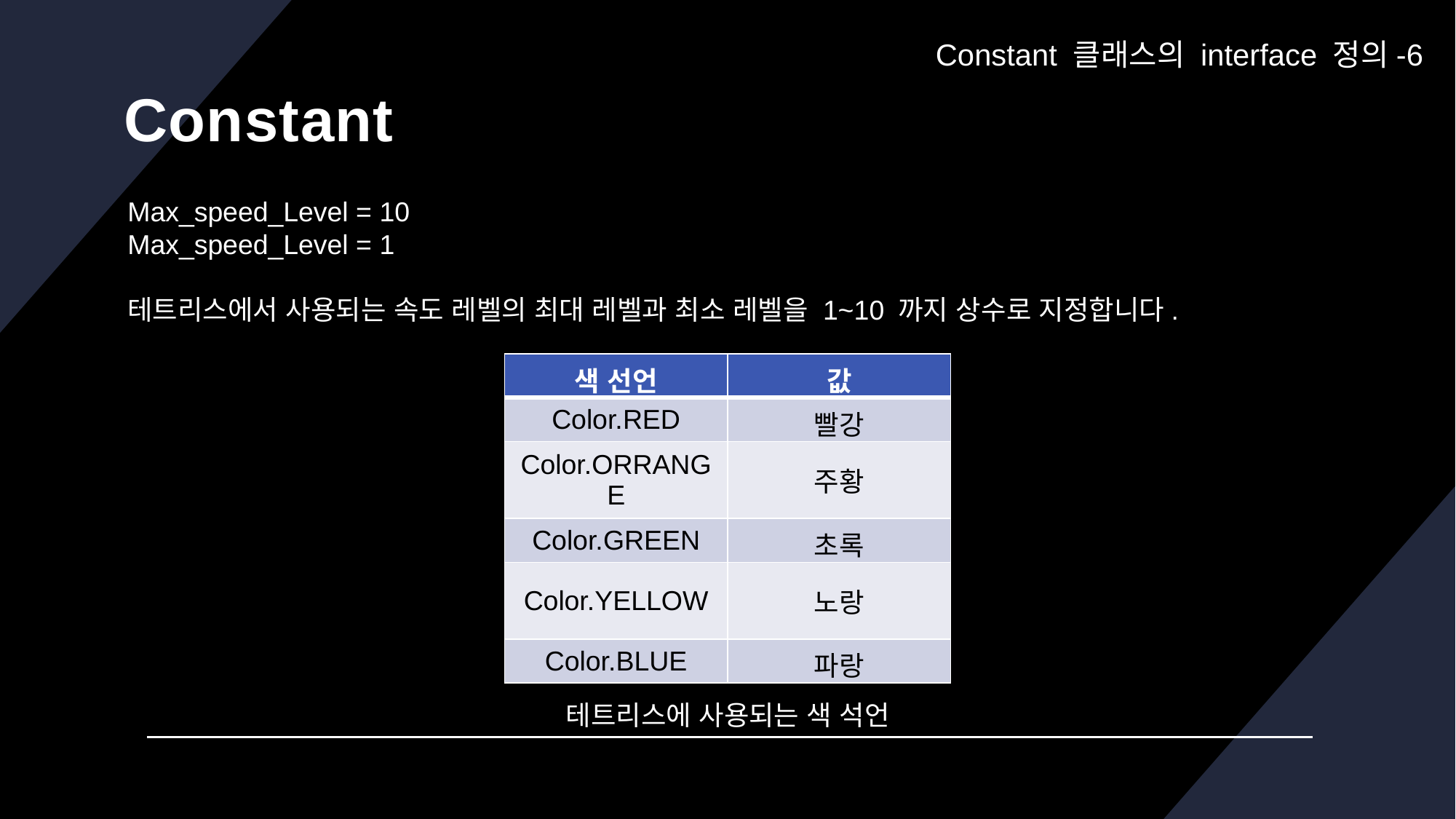

# Constant

Constant 클래스의 interface 정의-6

Max_speed_Level = 10
Max_speed_Level = 1

테트리스에서 사용되는 속도 레벨의 최대 레벨과 최소 레벨을 1~10 까지 상수로 지정합니다.
| 색 선언 | 값 |
| --- | --- |
| Color.RED | 빨강 |
| Color.ORRANGE | 주황 |
| Color.GREEN | 초록 |
| Color.YELLOW | 노랑 |
| Color.BLUE | 파랑 |
MySQL과 Eclipse 연동
테트리스에 사용되는 색 석언